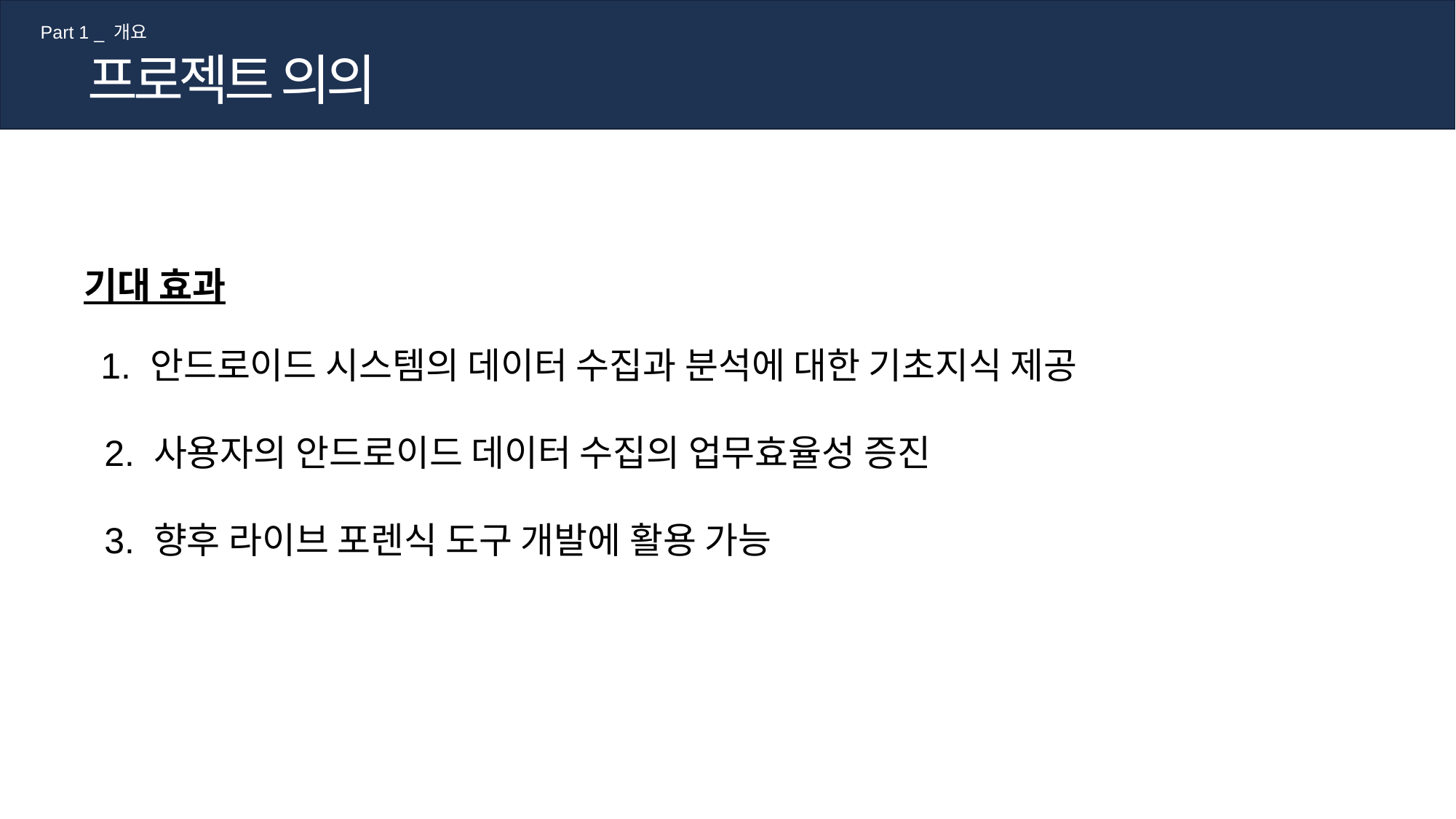

Part 1 _ 개요
프로젝트 의의
기대 효과

  1. 안드로이드 시스템의 데이터 수집과 분석에 대한 기초지식 제공

  2. 사용자의 안드로이드 데이터 수집의 업무효율성 증진

  3. 향후 라이브 포렌식 도구 개발에 활용 가능